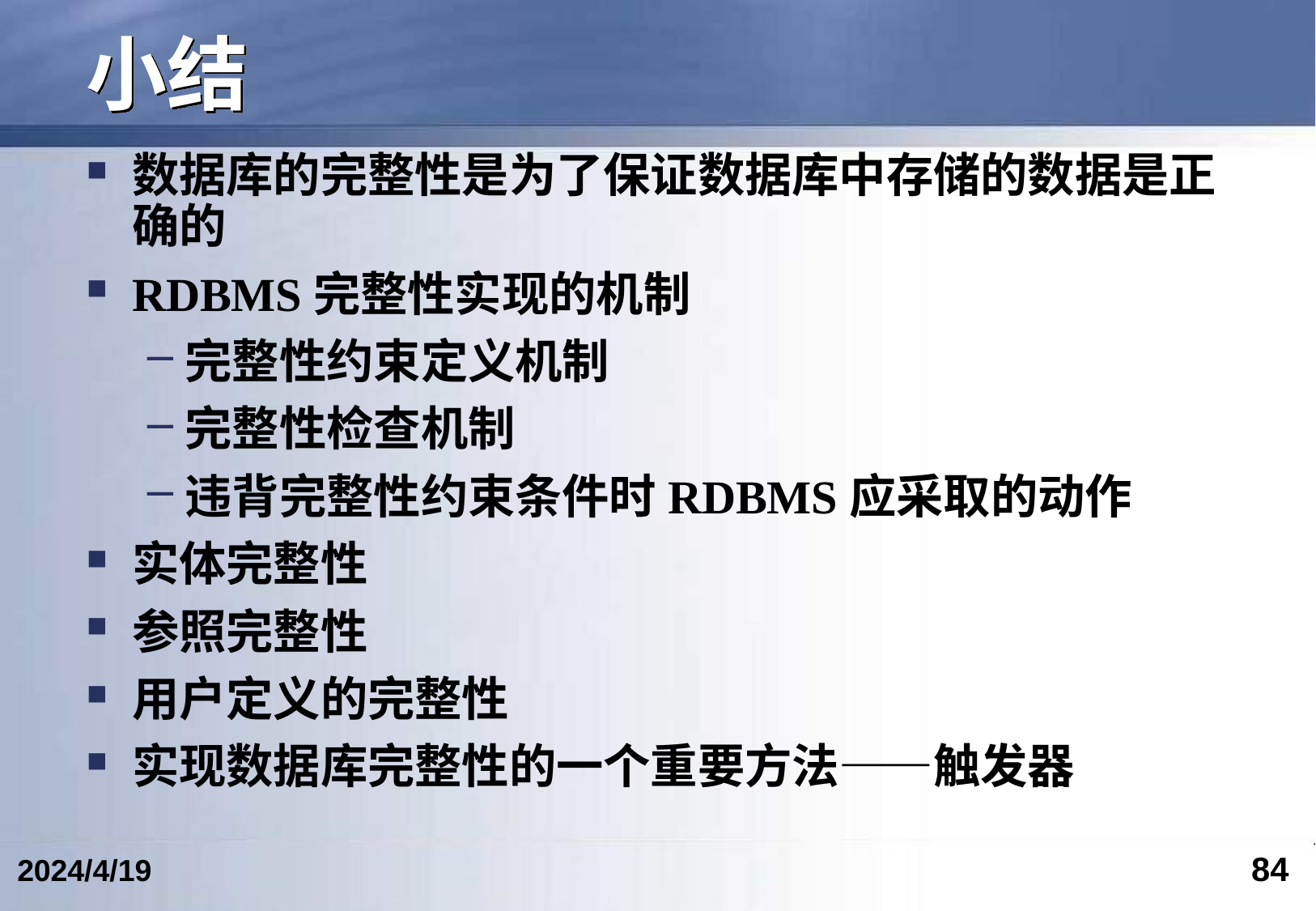

# 小结
数据库的完整性是为了保证数据库中存储的数据是正确的
RDBMS完整性实现的机制
完整性约束定义机制
完整性检查机制
违背完整性约束条件时RDBMS应采取的动作
实体完整性
参照完整性
用户定义的完整性
实现数据库完整性的一个重要方法——触发器
84
2024/4/19